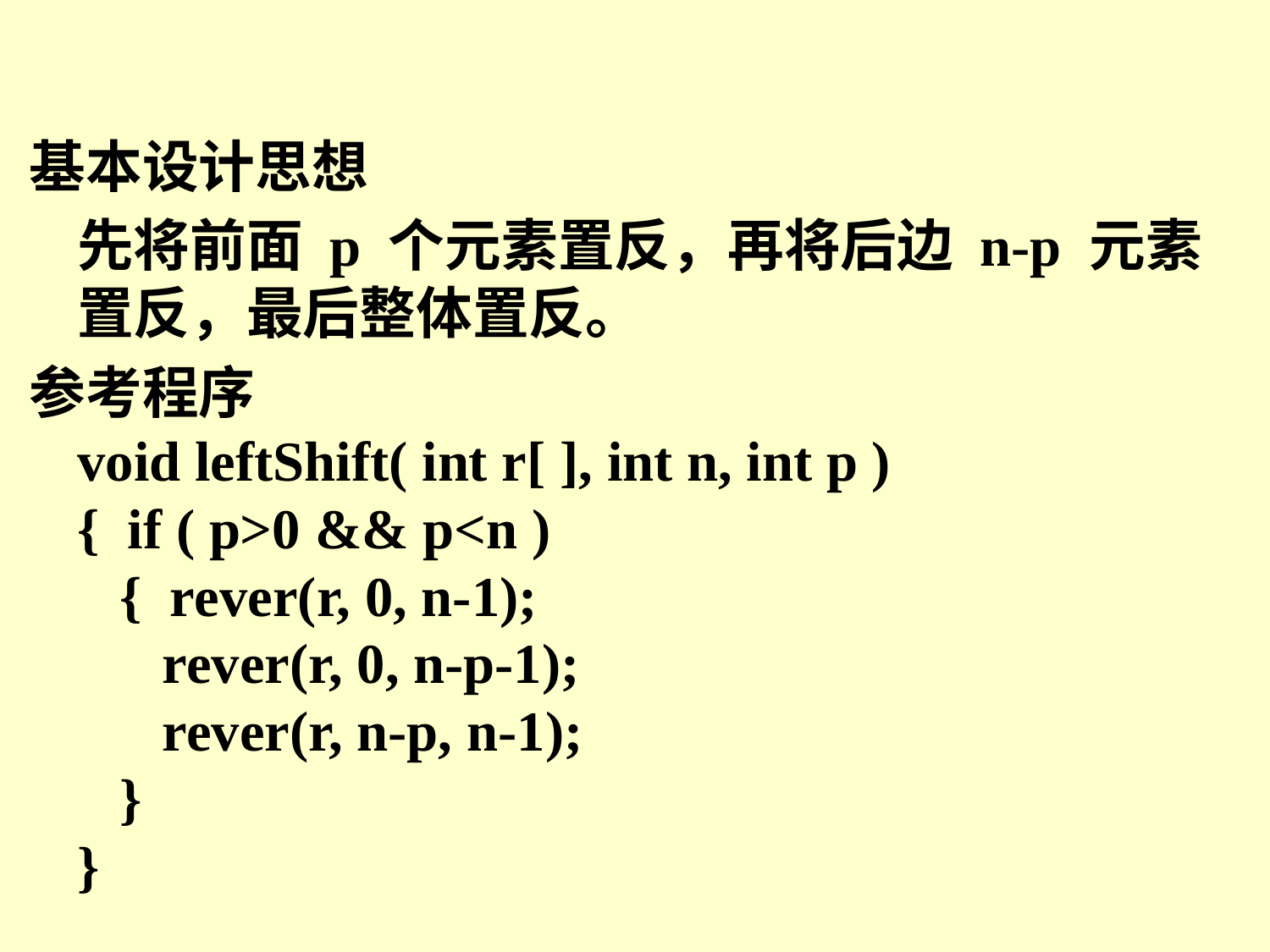

基本设计思想
	先将前面 p 个元素置反，再将后边 n-p 元素置反，最后整体置反。
参考程序
	void leftShift( int r[ ], int n, int p )
	{  if ( p>0 && p<n )
   	   {  rever(r, 0, n-1);
	      rever(r, 0, n-p-1);
	      rever(r, n-p, n-1);
	   }
	}